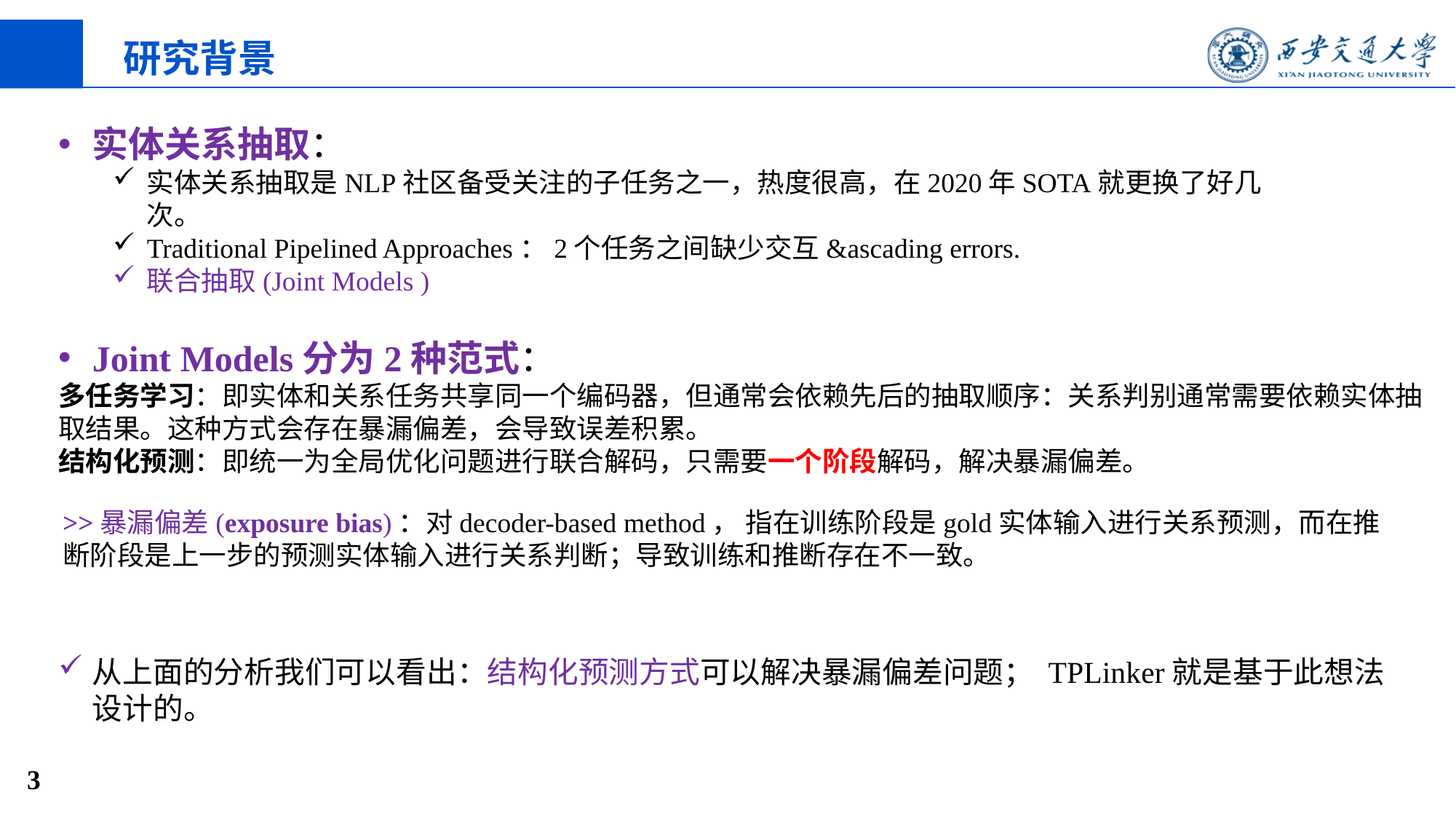

研究背景
实体关系抽取：
实体关系抽取是NLP社区备受关注的子任务之一，热度很高，在2020年SOTA就更换了好几次。
Traditional Pipelined Approaches：2个任务之间缺少交互&ascading errors.
联合抽取(Joint Models )
Joint Models分为2种范式：
多任务学习：即实体和关系任务共享同一个编码器，但通常会依赖先后的抽取顺序：关系判别通常需要依赖实体抽取结果。这种方式会存在暴漏偏差，会导致误差积累。
结构化预测：即统一为全局优化问题进行联合解码，只需要一个阶段解码，解决暴漏偏差。

>>暴漏偏差(exposure bias)：对decoder-based method， 指在训练阶段是gold实体输入进行关系预测，而在推断阶段是上一步的预测实体输入进行关系判断；导致训练和推断存在不一致。
从上面的分析我们可以看出：结构化预测方式可以解决暴漏偏差问题； TPLinker就是基于此想法设计的。
3